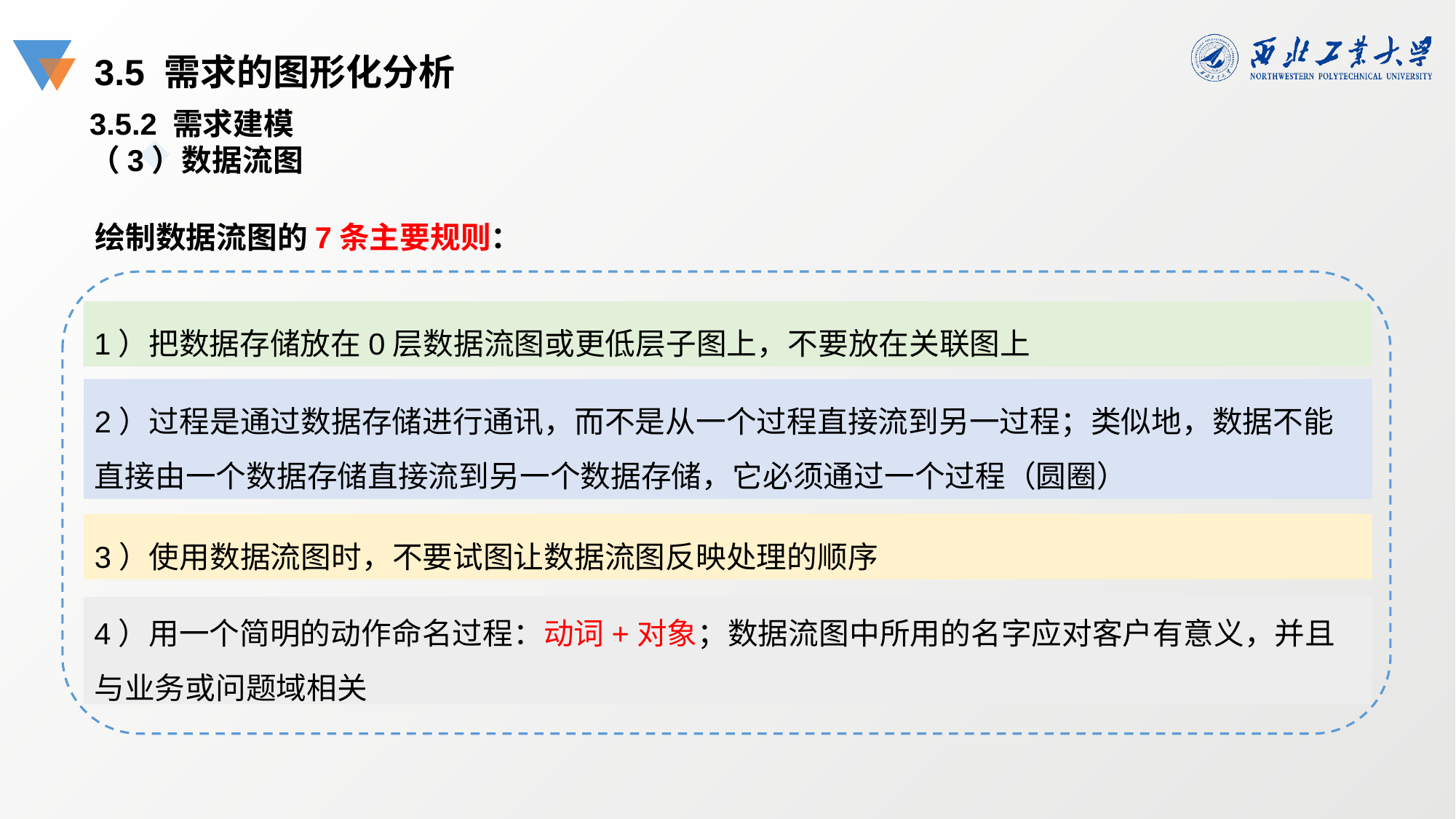

3.5 需求的图形化分析
3.5.2 需求建模
（3）数据流图

绘制数据流图的7条主要规则：

1）把数据存储放在0层数据流图或更低层子图上，不要放在关联图上
2）过程是通过数据存储进行通讯，而不是从一个过程直接流到另一过程；类似地，数据不能直接由一个数据存储直接流到另一个数据存储，它必须通过一个过程（圆圈）
3）使用数据流图时，不要试图让数据流图反映处理的顺序
4）用一个简明的动作命名过程：动词+对象；数据流图中所用的名字应对客户有意义，并且与业务或问题域相关

22